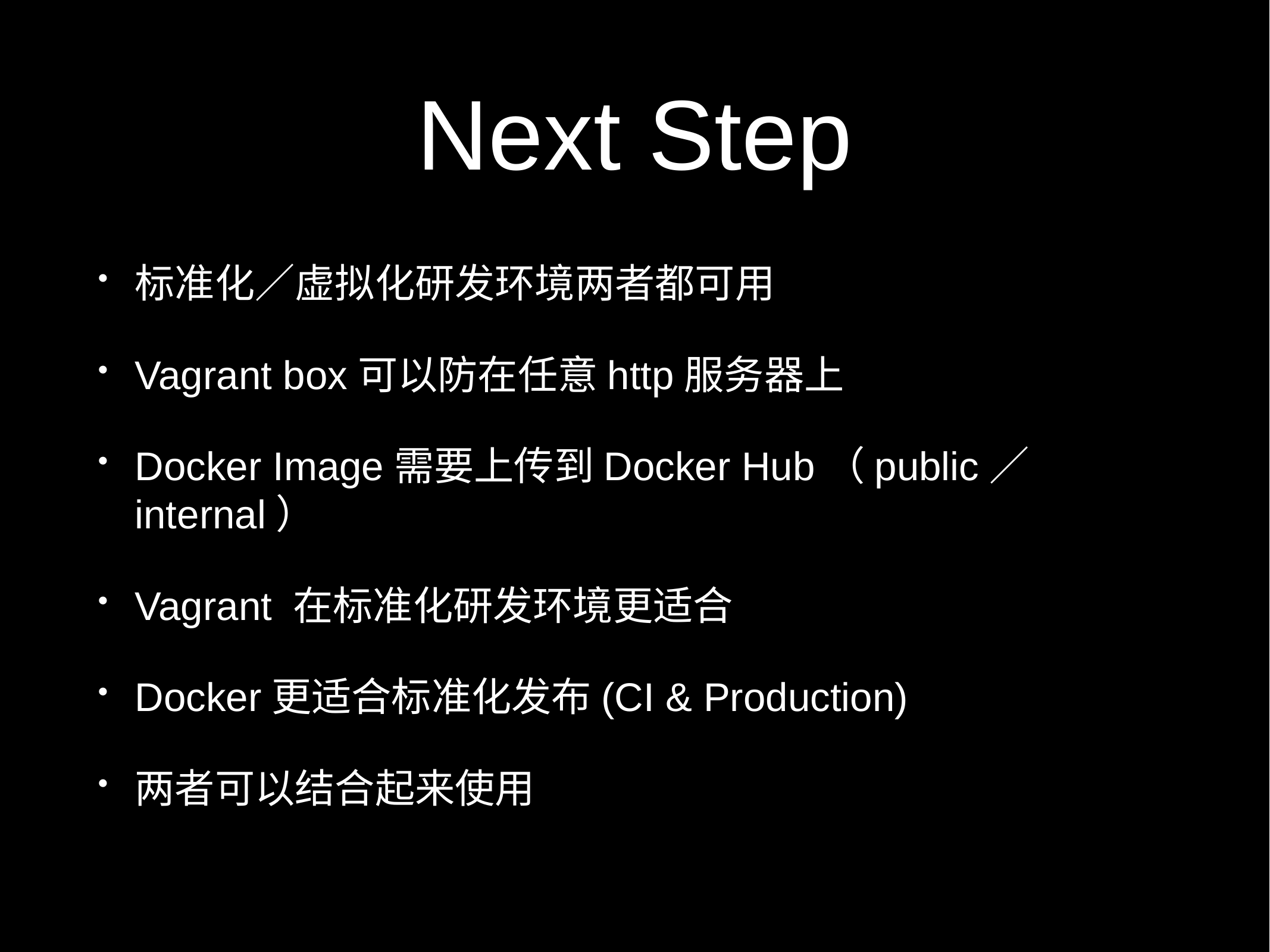

# Next Step
标准化／虚拟化研发环境两者都可用
Vagrant box可以防在任意http服务器上
Docker Image需要上传到Docker Hub（public／internal）
Vagrant 在标准化研发环境更适合
Docker更适合标准化发布(CI & Production)
两者可以结合起来使用